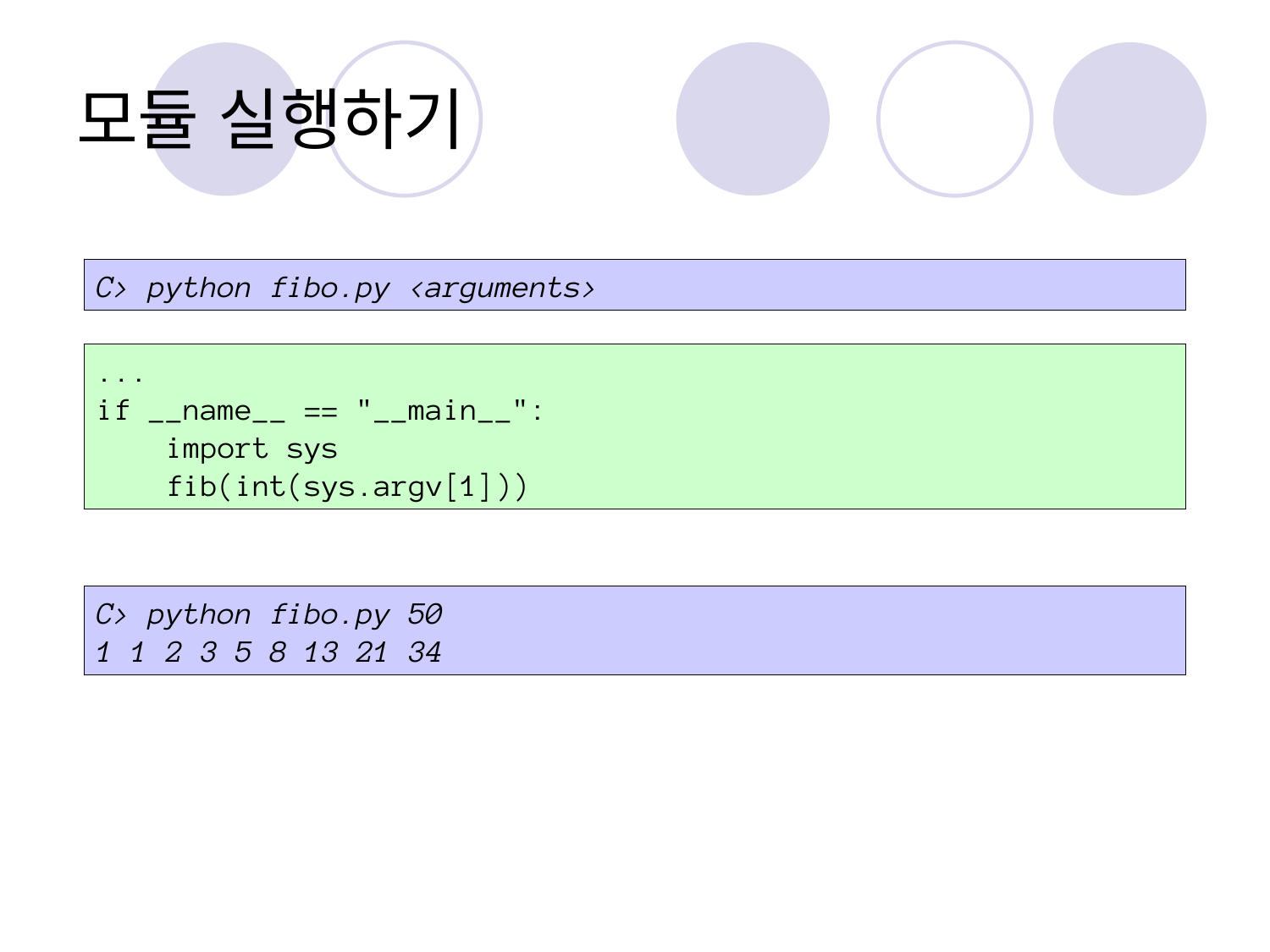

# 모듈 실행하기
C> python fibo.py <arguments>
...
if __name__ == "__main__":
    import sys
    fib(int(sys.argv[1]))
C> python fibo.py 50
1 1 2 3 5 8 13 21 34